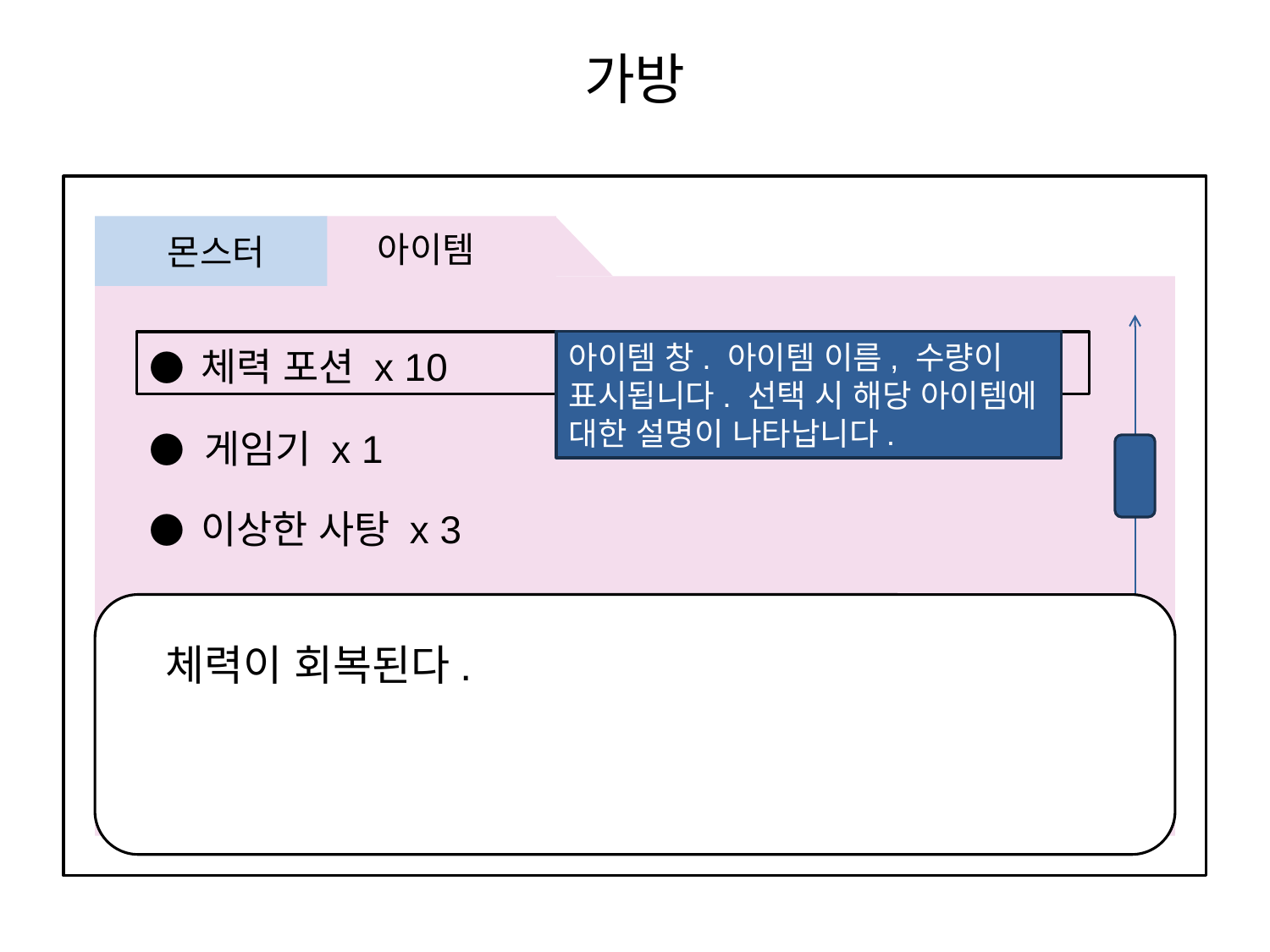

# 가방

아이템
몬스터

아이템 창. 아이템 이름, 수량이 표시됩니다. 선택 시 해당 아이템에 대한 설명이 나타납니다.

● 체력 포션 x 10
● 게임기 x 1

● 이상한 사탕 x 3
● 이상한 사탕 x 3

체력이 회복된다.
● 이상한 사탕 x 3
● 이상한 사탕 x 3